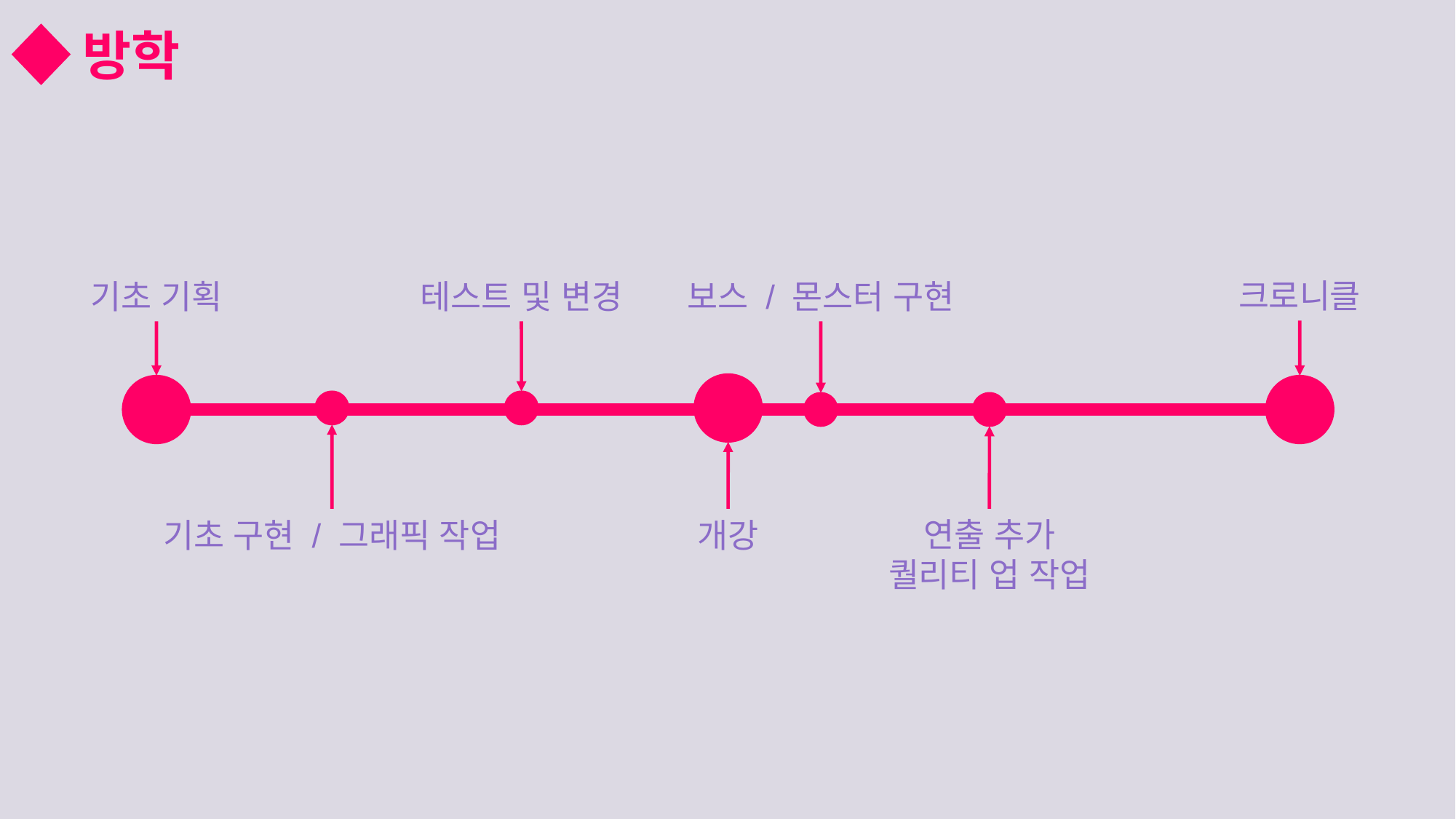

방학

크로니클
보스 / 몬스터 구현
기초 기획
테스트 및 변경

개강
연출 추가
퀄리티 업 작업
기초 구현 / 그래픽 작업